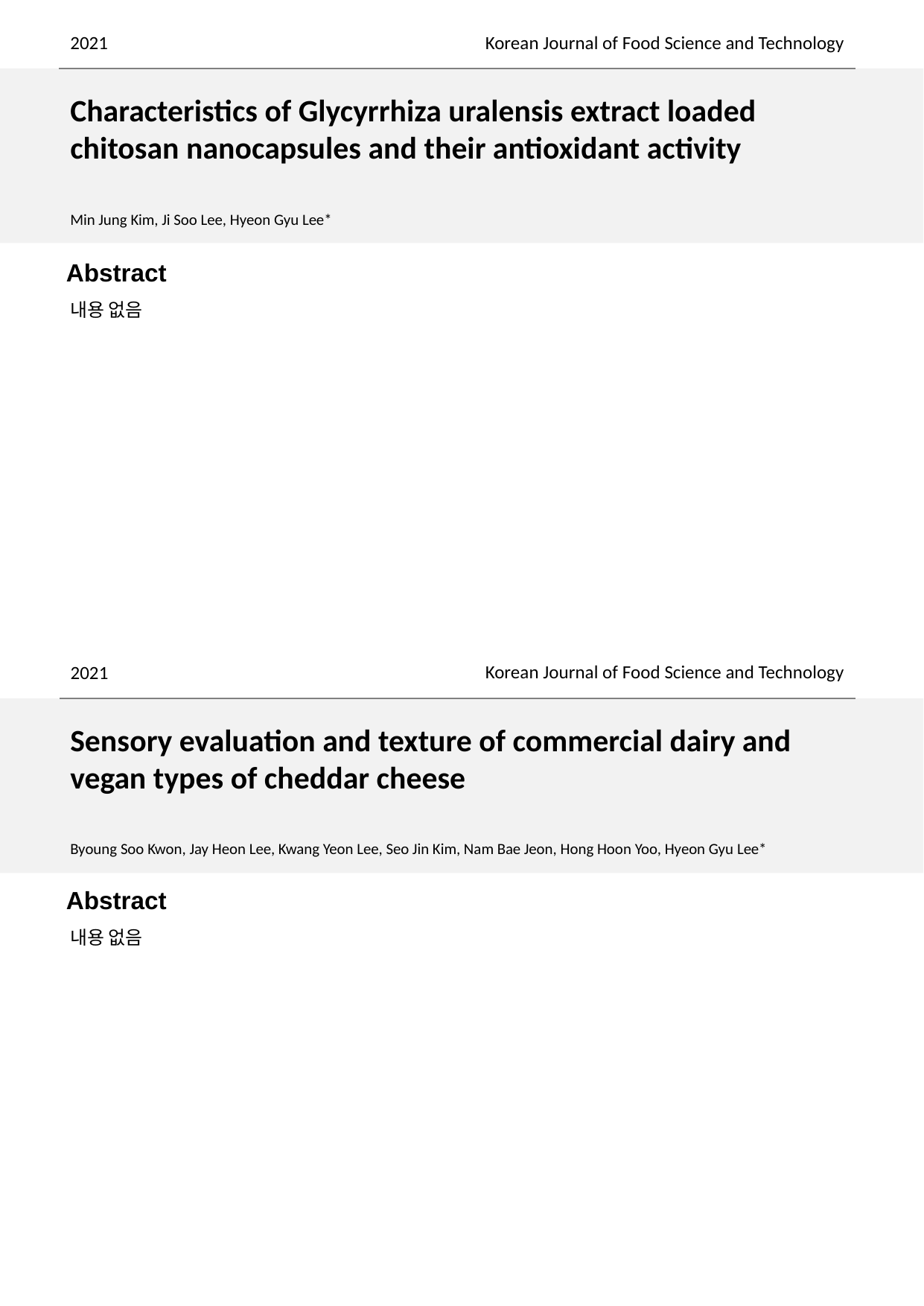

2021
Korean Journal of Food Science and Technology
Characteristics of Glycyrrhiza uralensis extract loaded chitosan nanocapsules and their antioxidant activity
Min Jung Kim, Ji Soo Lee, Hyeon Gyu Lee*
내용 없음
Korean Journal of Food Science and Technology
2021
Sensory evaluation and texture of commercial dairy and vegan types of cheddar cheese
Byoung Soo Kwon, Jay Heon Lee, Kwang Yeon Lee, Seo Jin Kim, Nam Bae Jeon, Hong Hoon Yoo, Hyeon Gyu Lee*
내용 없음